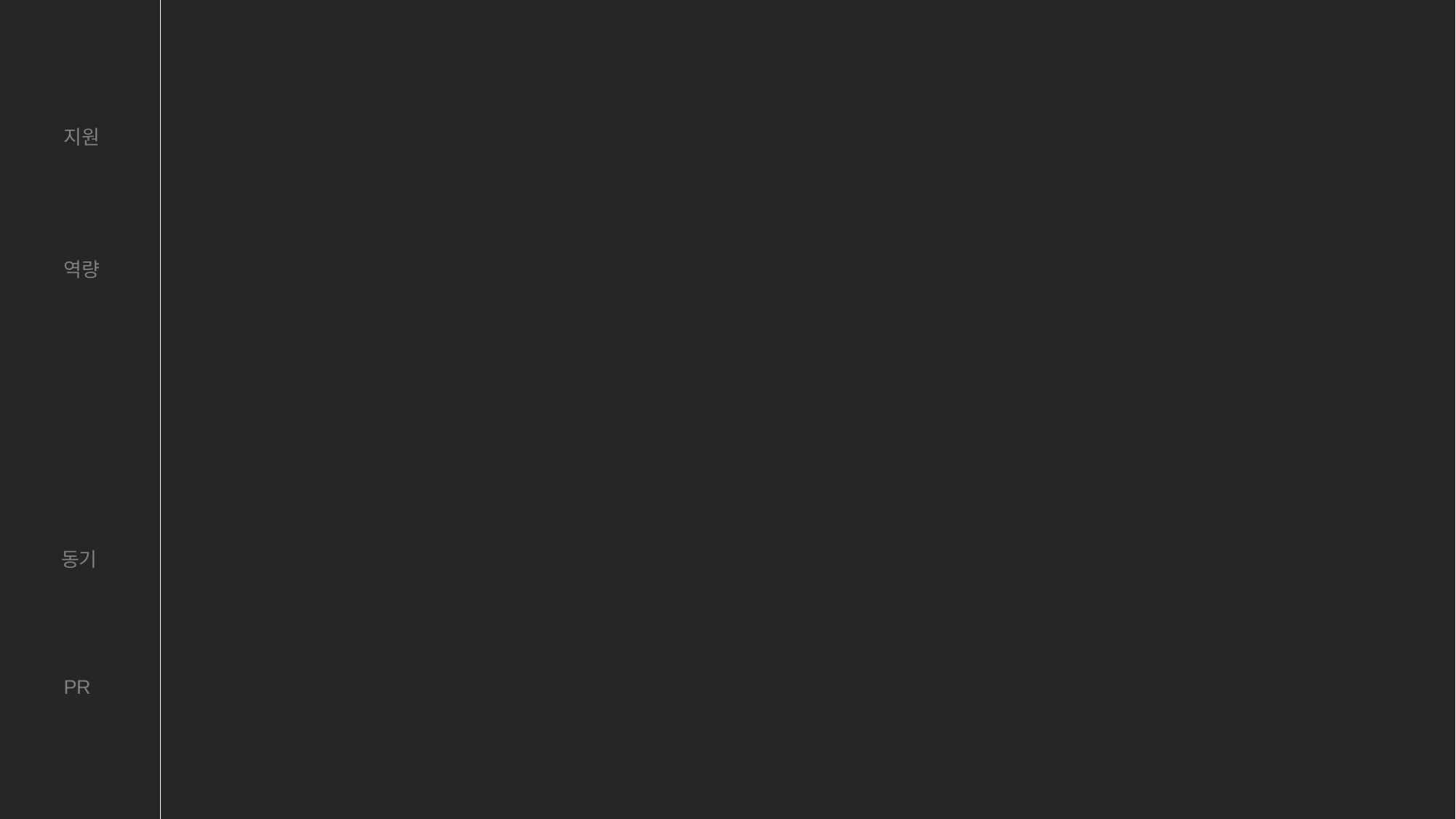

| Tech Stack | Python | SQL | Django | Notion | Tableau | AWS EC2 | CSS | HTML | Git & Github | Google Apps Pandas | Sklearn | TensorFlow | Pytorch | |
| --- | --- |
지원
역량
| 교육사항 | 2013.03 ~ 2019.08 | 총신대학교 | 영어교육과 |
| --- | --- | --- |
|  | 2019.08 ~ 2020.03 | 교육부 국제교육원 | WEST(한미대학생 연수)프로그램 수료 |
|  | 2021.05 ~ 2021.10 | 멀티캠퍼스 | 데이터 사이언스 전문가과정 |
이력
동기
| 경력사항 | 2018.01 ~ 2018.02 | 스카우트 | 전략기획팀 체험형 인턴 |
| --- | --- | --- |
|  | 2019.11 ~ 2020.03 | Siller Preferred Services | 경영지원 인턴 |
|  | 2021.02 ~ 2021.05 | 티씨컴퍼니 | 서비스기획 인턴 |
PR